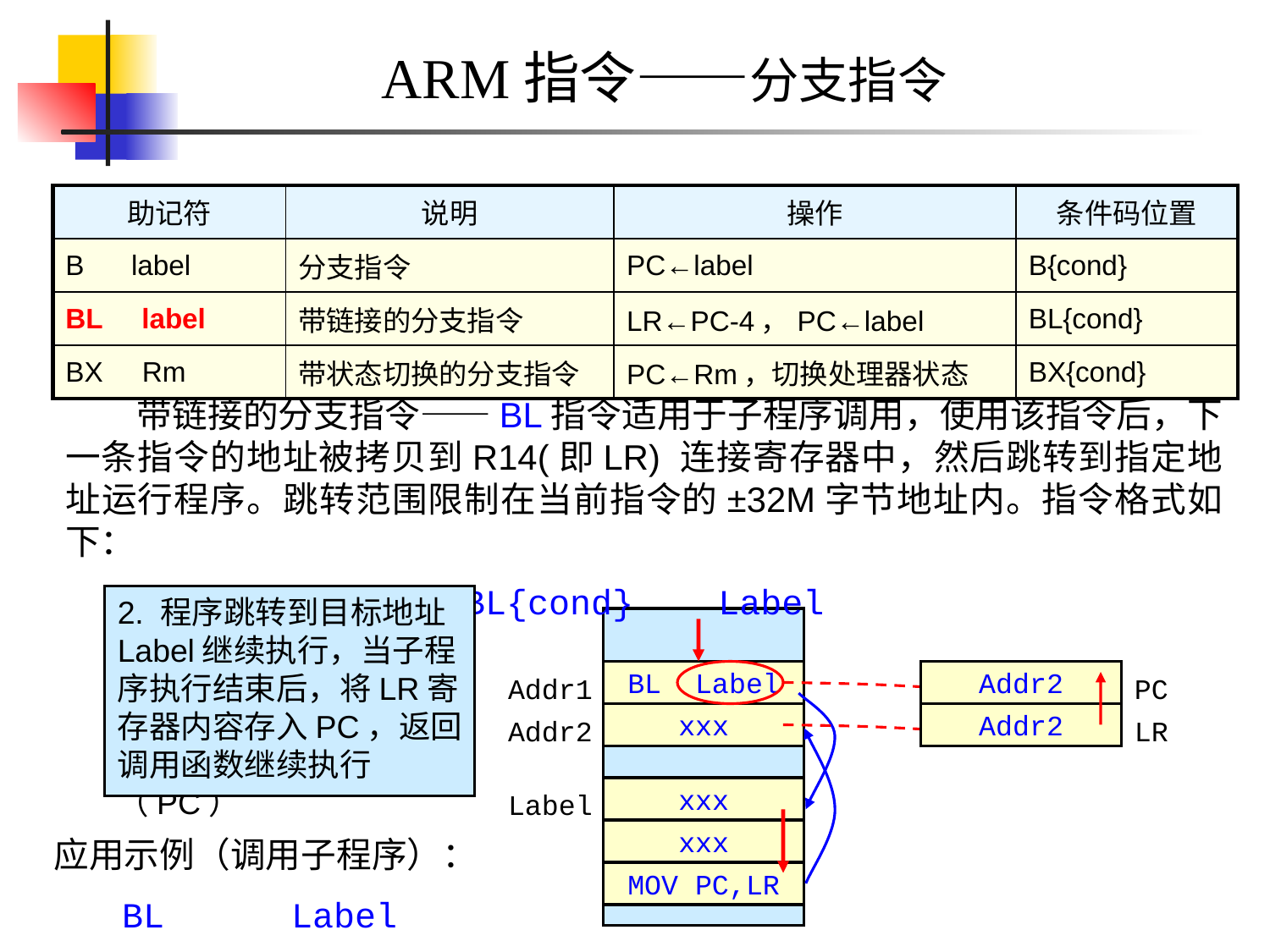

ARM指令——分支指令
| 助记符 | 说明 | 操作 | 条件码位置 |
| --- | --- | --- | --- |
| B label | 分支指令 | PC←label | B{cond} |
| BL label | 带链接的分支指令 | LR←PC-4，PC←label | BL{cond} |
| BX Rm | 带状态切换的分支指令 | PC←Rm，切换处理器状态 | BX{cond} |
        带链接的分支指令——BL指令适用于子程序调用，使用该指令后，下一条指令的地址被拷贝到R14(即LR) 连接寄存器中，然后跳转到指定地址运行程序。跳转范围限制在当前指令的±32M字节地址内。指令格式如下：
BL{cond}    Label
1.当程序执行到BL跳转指令时，硬件将下一条指令的地址Addr2装入LR寄存器，并把跳转地址装入程序计数器（PC）
2. 程序跳转到目标地址Label继续执行，当子程序执行结束后，将LR寄存器内容存入PC，返回调用函数继续执行

BL  Label
Addr1
xxx
Addr2
xxx
Label
xxx
MOV PC,LR
xxx
xxx
PC
LR

Addr1
Label
Addr2
Addr2

 应用示例（调用子程序）：
    BL   	Label